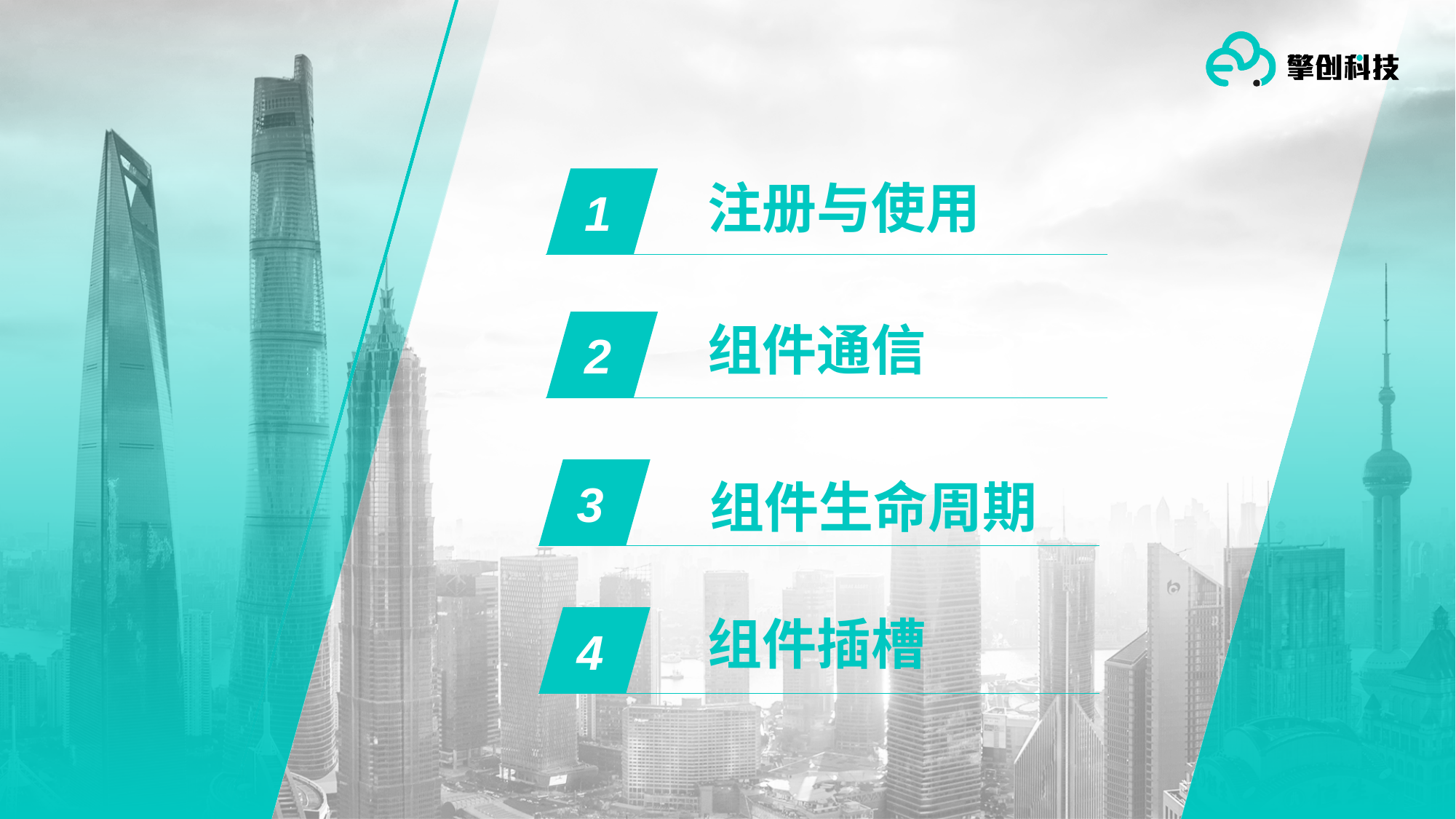

注册与使用
1
组件通信
2
3
组件生命周期
组件插槽
4